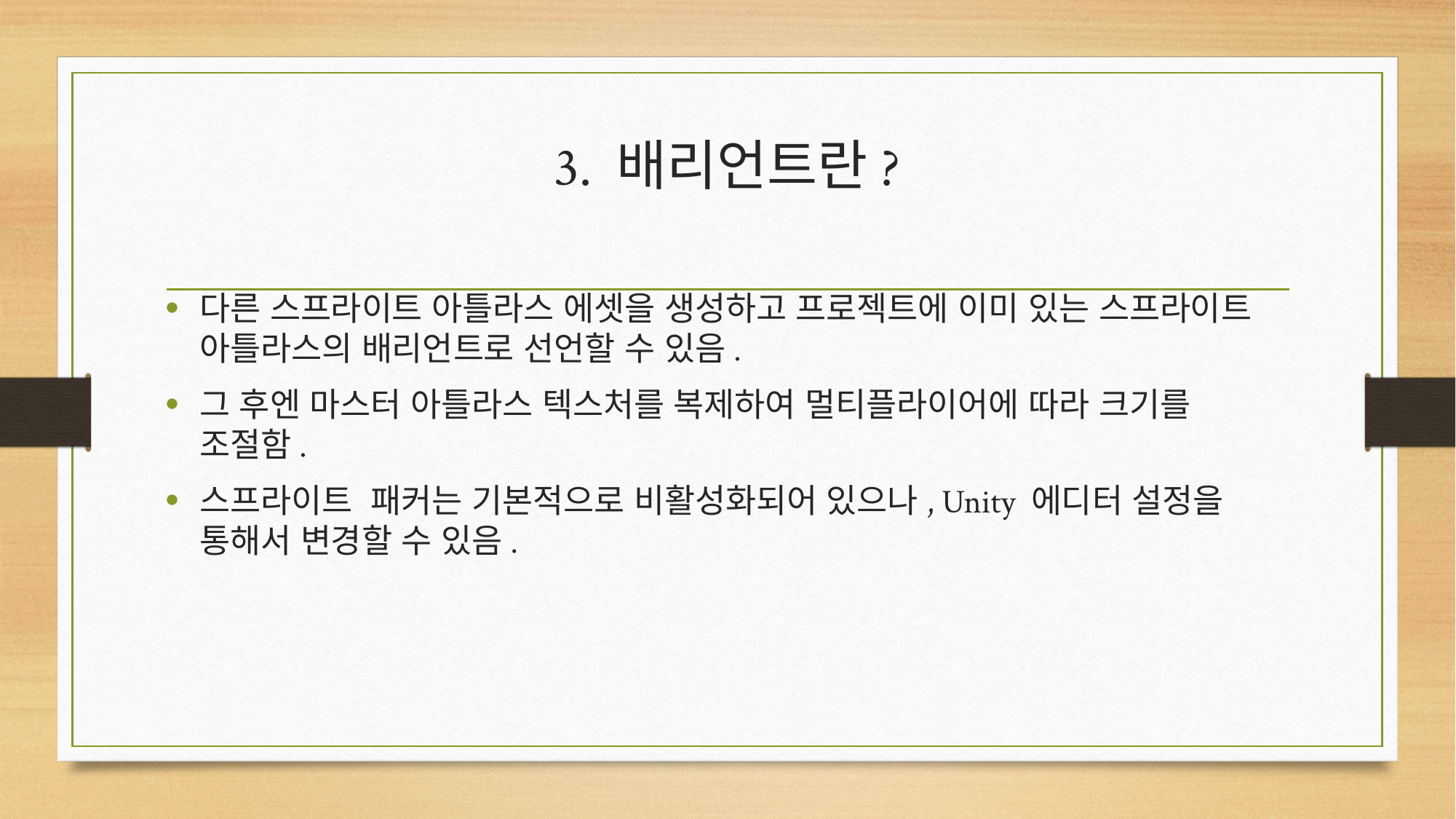

# 3. 배리언트란?

다른 스프라이트 아틀라스 에셋을 생성하고 프로젝트에 이미 있는 스프라이트 아틀라스의 배리언트로 선언할 수 있음.
그 후엔 마스터 아틀라스 텍스처를 복제하여 멀티플라이어에 따라 크기를 조절함.
스프라이트  패커는 기본적으로 비활성화되어 있으나, Unity 에디터 설정을 통해서 변경할 수 있음.